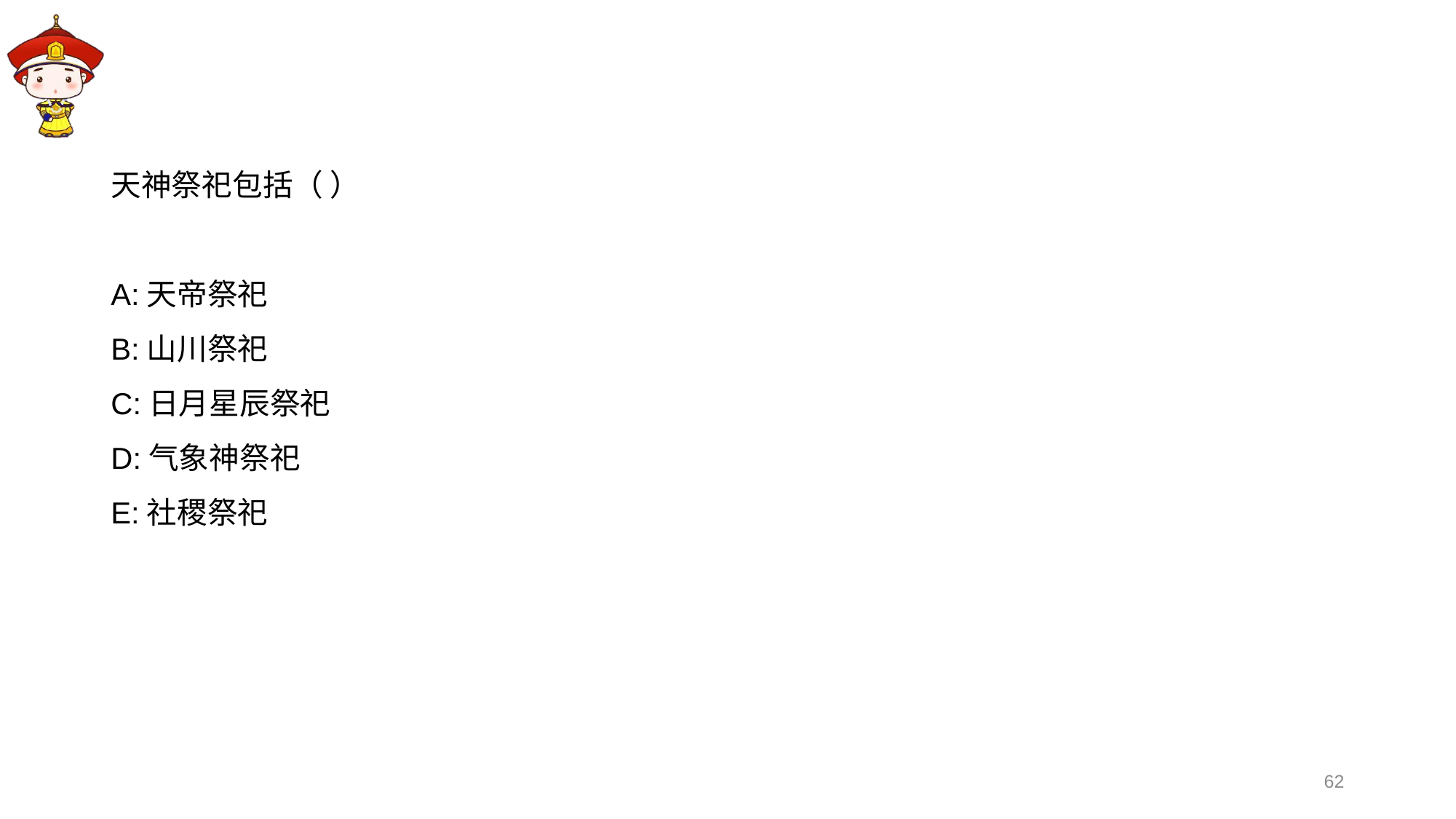

#
天神祭祀包括（ ）

A:天帝祭祀
B:山川祭祀
C:日月星辰祭祀
D:气象神祭祀
E:社稷祭祀

62